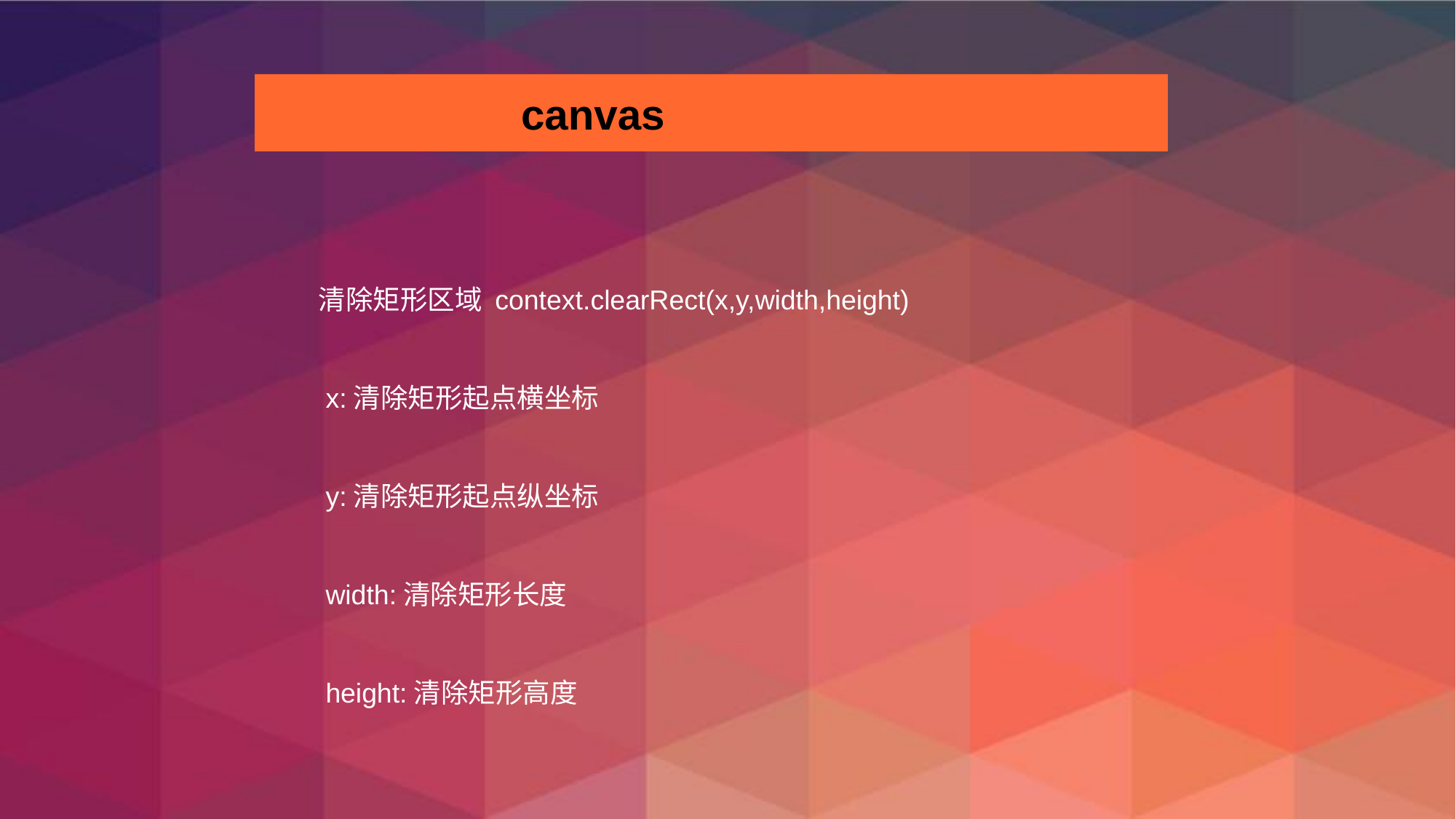

canvas

    清除矩形区域 context.clearRect(x,y,width,height)

     x:清除矩形起点横坐标

     y:清除矩形起点纵坐标

     width:清除矩形长度

     height:清除矩形高度